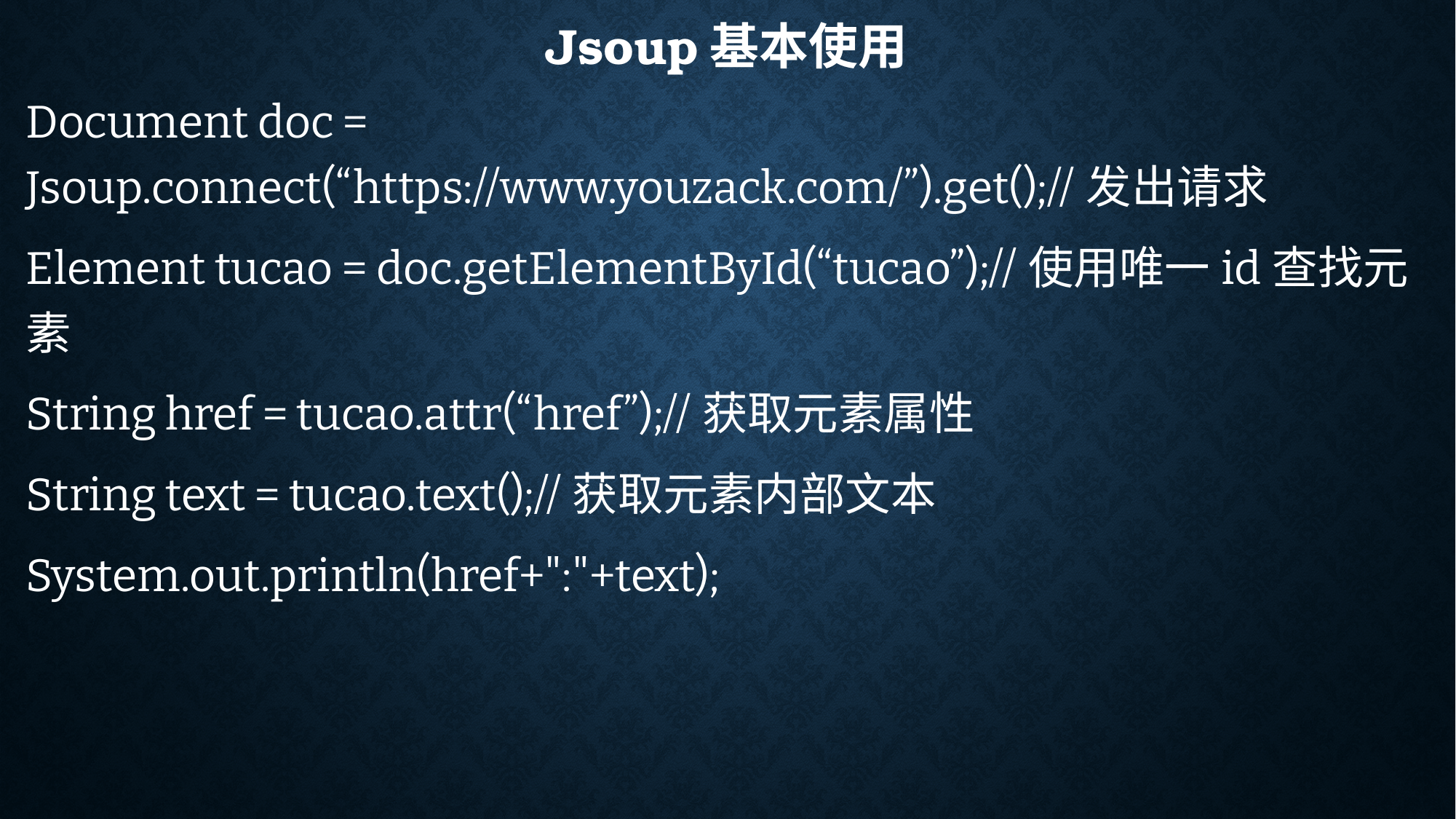

# Jsoup基本使用
Document doc = Jsoup.connect(“https://www.youzack.com/”).get();//发出请求
Element tucao = doc.getElementById(“tucao”);//使用唯一id查找元素
String href = tucao.attr(“href”);//获取元素属性
String text = tucao.text();//获取元素内部文本
System.out.println(href+":"+text);